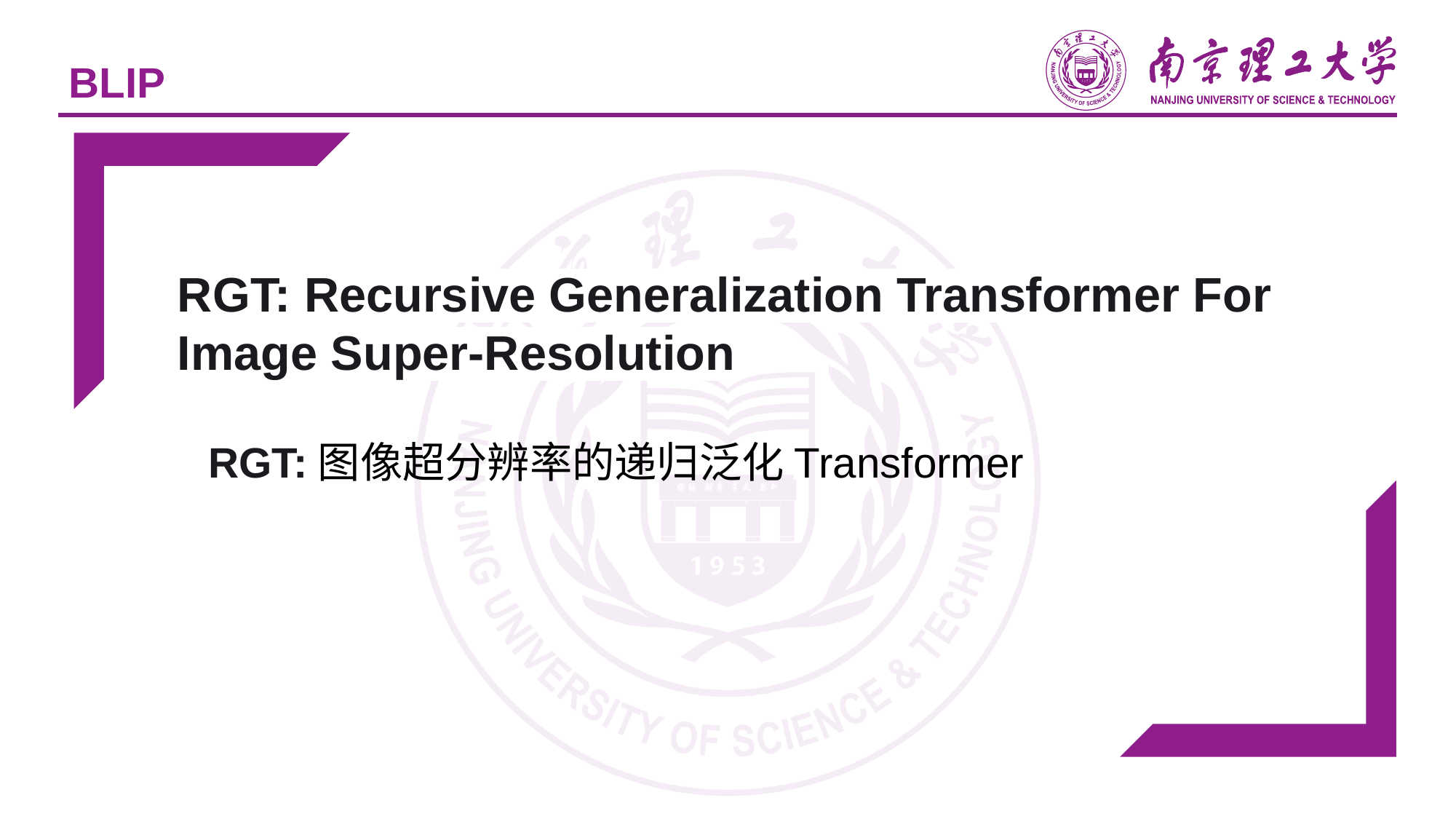

# BLIP

RGT: Recursive Generalization Transformer For Image Super-Resolution

 RGT:图像超分辨率的递归泛化Transformer